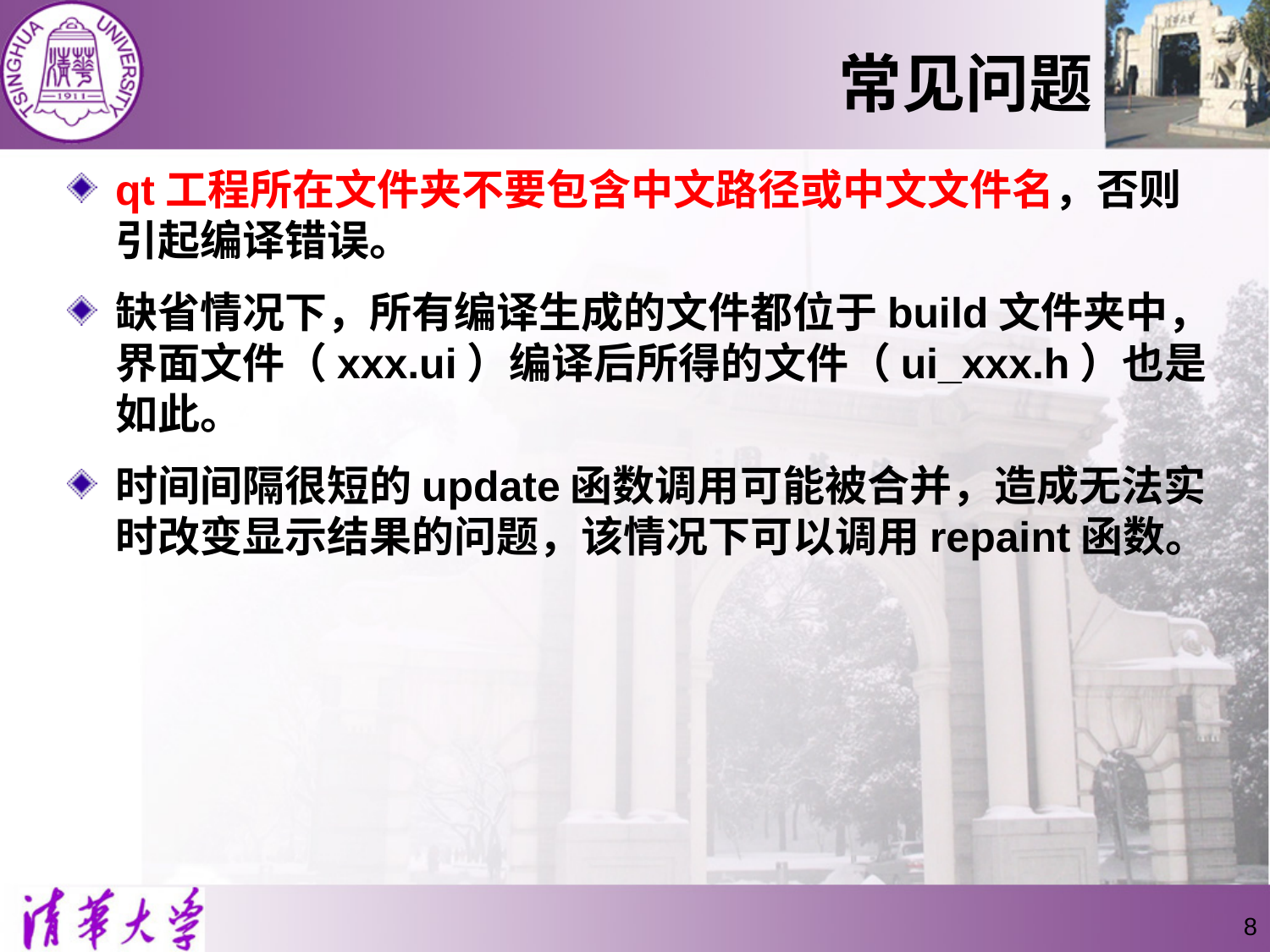

# 常见问题
qt工程所在文件夹不要包含中文路径或中文文件名，否则引起编译错误。
缺省情况下，所有编译生成的文件都位于build文件夹中，界面文件（xxx.ui）编译后所得的文件（ui_xxx.h）也是如此。
时间间隔很短的update函数调用可能被合并，造成无法实时改变显示结果的问题，该情况下可以调用repaint函数。
8